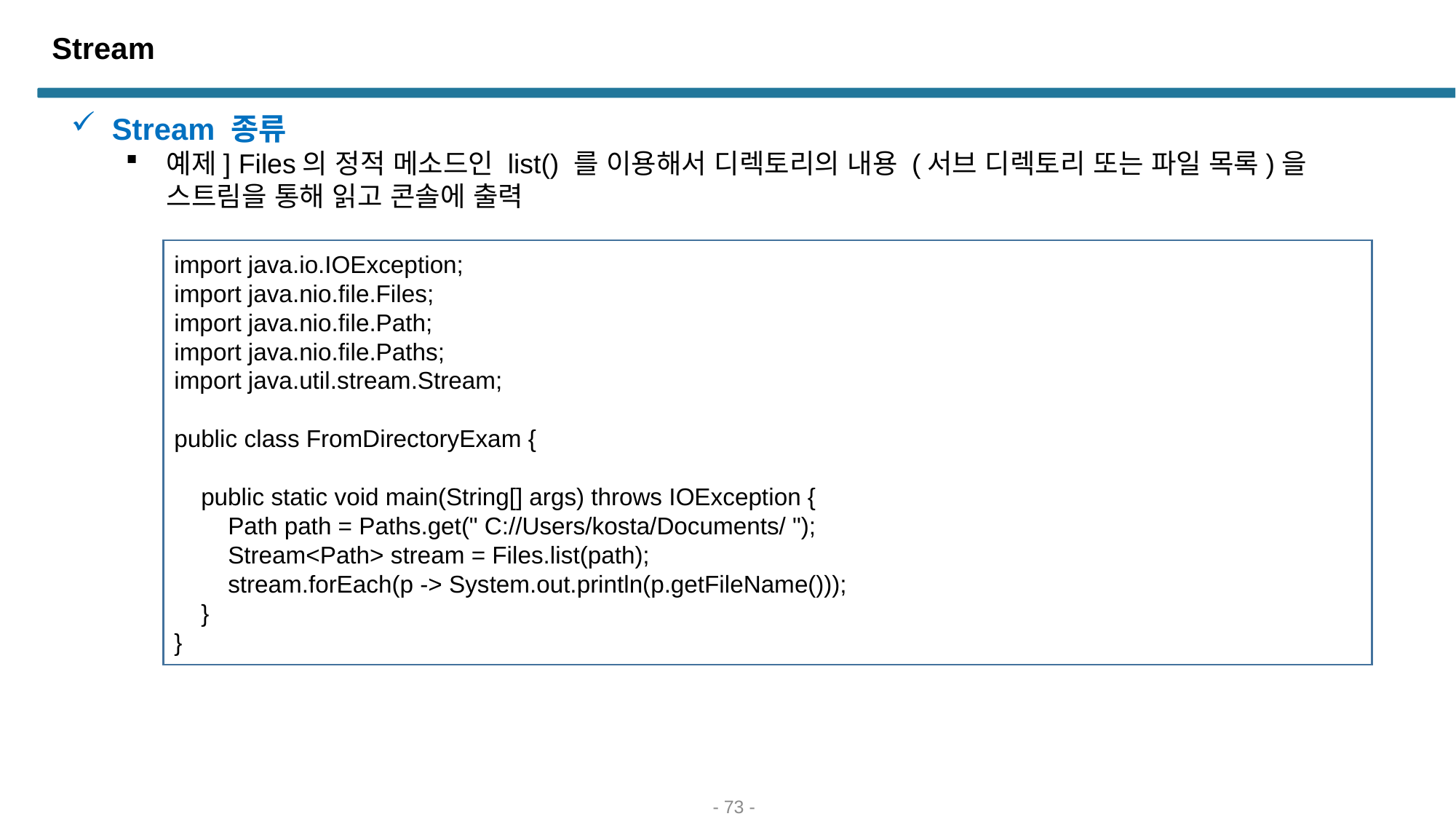

# Stream
Stream 종류
예제] Files의 정적 메소드인 list() 를 이용해서 디렉토리의 내용 (서브 디렉토리 또는 파일 목록)을 스트림을 통해 읽고 콘솔에 출력
import java.io.IOException;
import java.nio.file.Files;
import java.nio.file.Path;
import java.nio.file.Paths;
import java.util.stream.Stream;

public class FromDirectoryExam {

    public static void main(String[] args) throws IOException {
        Path path = Paths.get(" C://Users/kosta/Documents/ ");
        Stream<Path> stream = Files.list(path);
        stream.forEach(p -> System.out.println(p.getFileName()));
    }
}
- 73 -